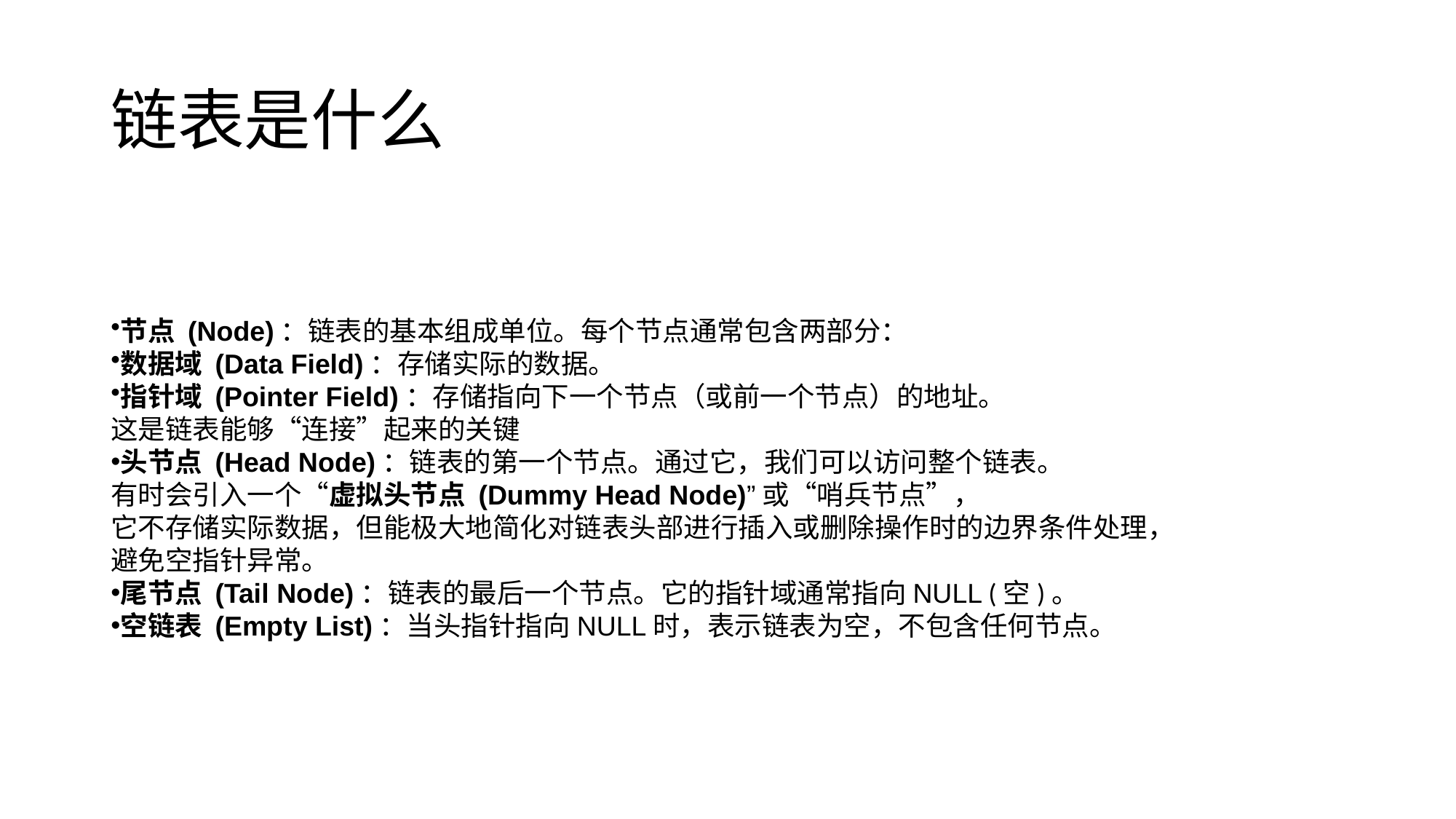

# 链表是什么
节点 (Node)：链表的基本组成单位。每个节点通常包含两部分：
数据域 (Data Field)：存储实际的数据。
指针域 (Pointer Field)：存储指向下一个节点（或前一个节点）的地址。
这是链表能够“连接”起来的关键
头节点 (Head Node)：链表的第一个节点。通过它，我们可以访问整个链表。
有时会引入一个“虚拟头节点 (Dummy Head Node)”或“哨兵节点”，
它不存储实际数据，但能极大地简化对链表头部进行插入或删除操作时的边界条件处理，
避免空指针异常。
尾节点 (Tail Node)：链表的最后一个节点。它的指针域通常指向NULL (空)。
空链表 (Empty List)：当头指针指向NULL时，表示链表为空，不包含任何节点。